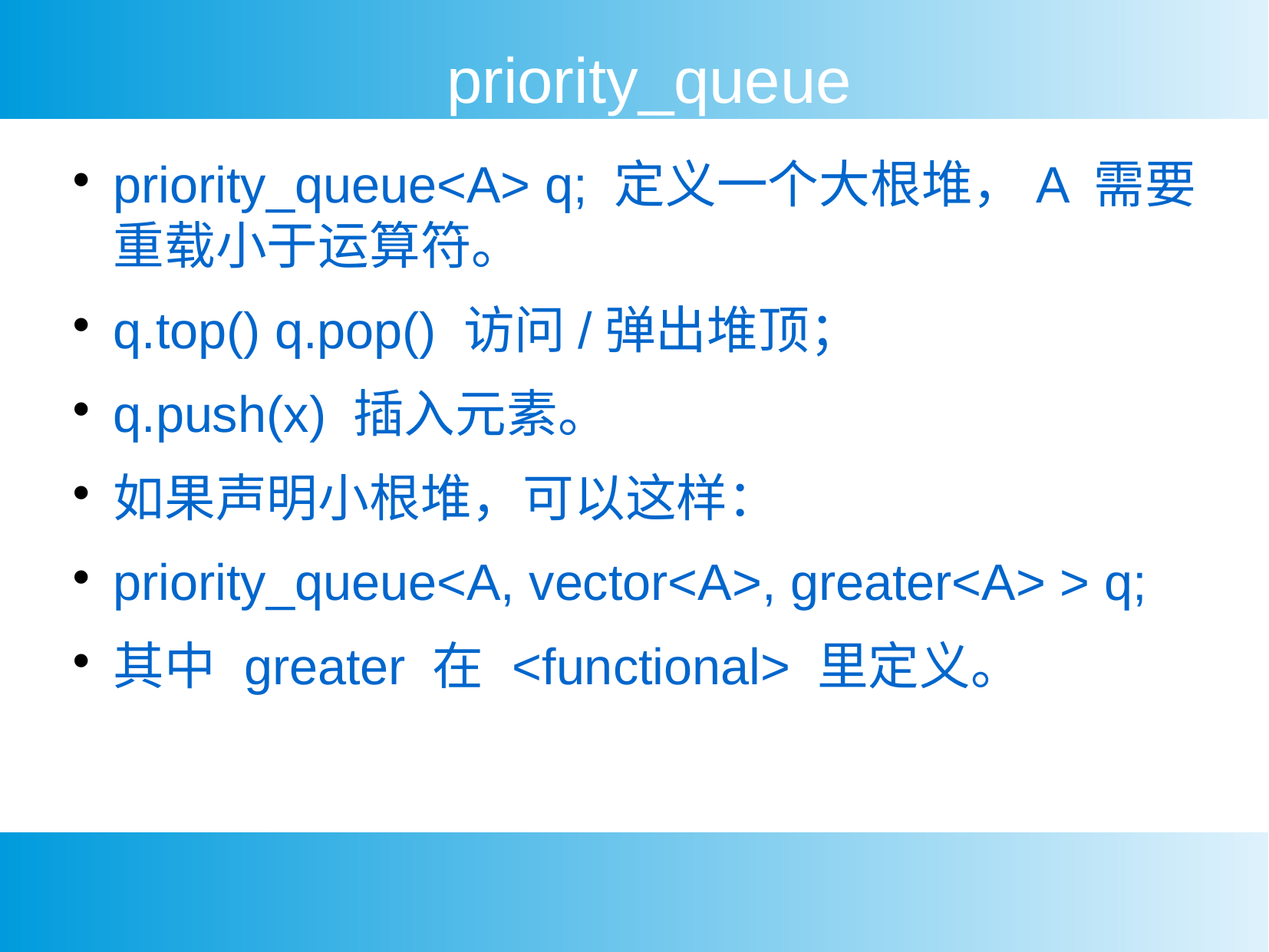

priority_queue
priority_queue<A> q; 定义一个大根堆，A 需要重载小于运算符。
q.top() q.pop() 访问/弹出堆顶；
q.push(x) 插入元素。
如果声明小根堆，可以这样：
priority_queue<A, vector<A>, greater<A> > q;
其中 greater 在 <functional> 里定义。